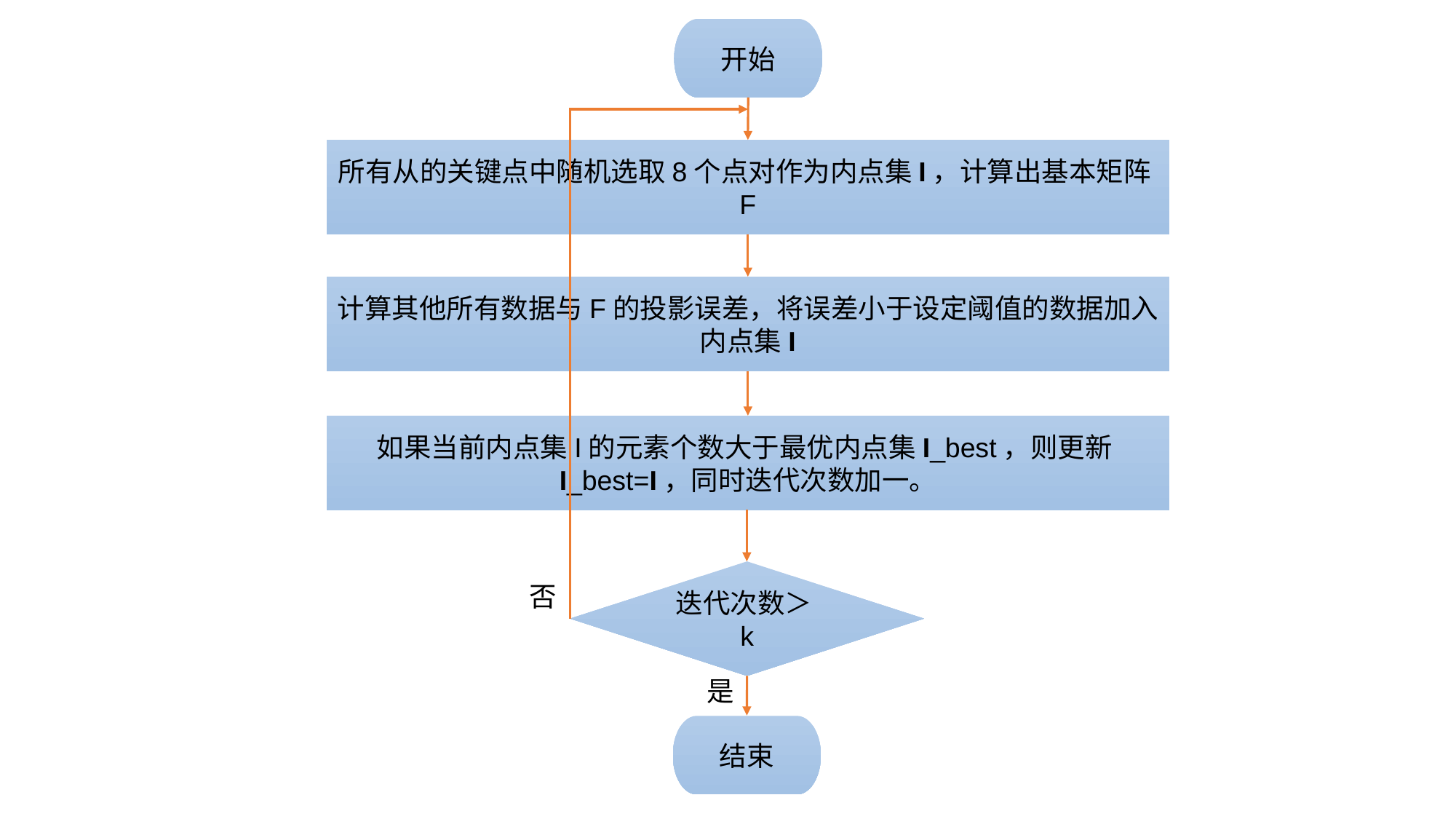

开始
所有从的关键点中随机选取8个点对作为内点集I，计算出基本矩阵F
计算其他所有数据与F的投影误差，将误差小于设定阈值的数据加入内点集I
如果当前内点集I的元素个数大于最优内点集I_best，则更新I_best=I，同时迭代次数加一。
迭代次数＞k
否
是
结束